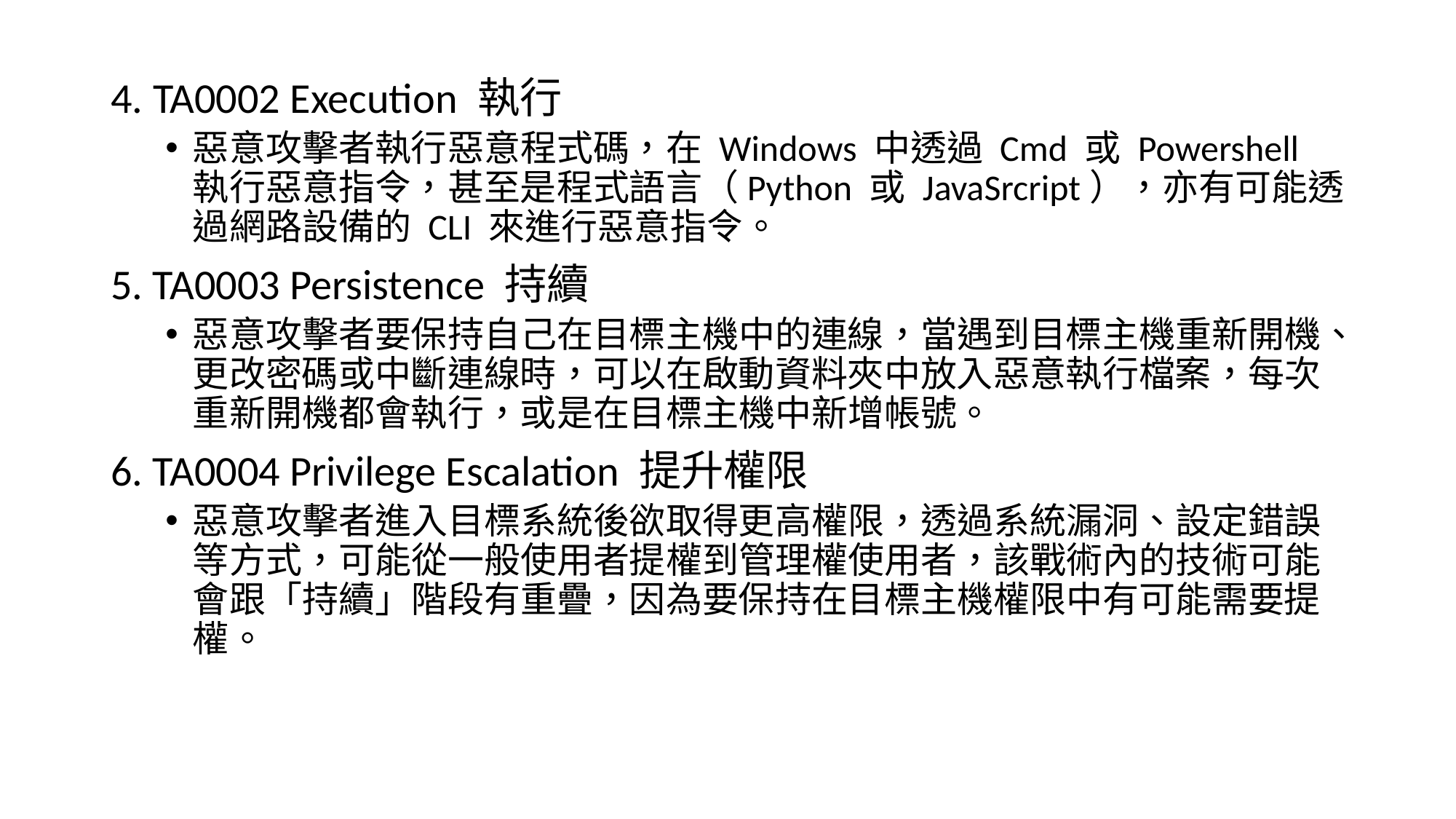

4. TA0002 Execution 執行
惡意攻擊者執行惡意程式碼，在 Windows 中透過 Cmd 或 Powershell 執行惡意指令，甚至是程式語言（Python 或 JavaSrcript），亦有可能透過網路設備的 CLI 來進行惡意指令。
5. TA0003 Persistence 持續
惡意攻擊者要保持自己在目標主機中的連線，當遇到目標主機重新開機、更改密碼或中斷連線時，可以在啟動資料夾中放入惡意執行檔案，每次重新開機都會執行，或是在目標主機中新增帳號。
6. TA0004 Privilege Escalation 提升權限
惡意攻擊者進入目標系統後欲取得更高權限，透過系統漏洞、設定錯誤等方式，可能從一般使用者提權到管理權使用者，該戰術內的技術可能會跟「持續」階段有重疊，因為要保持在目標主機權限中有可能需要提權。